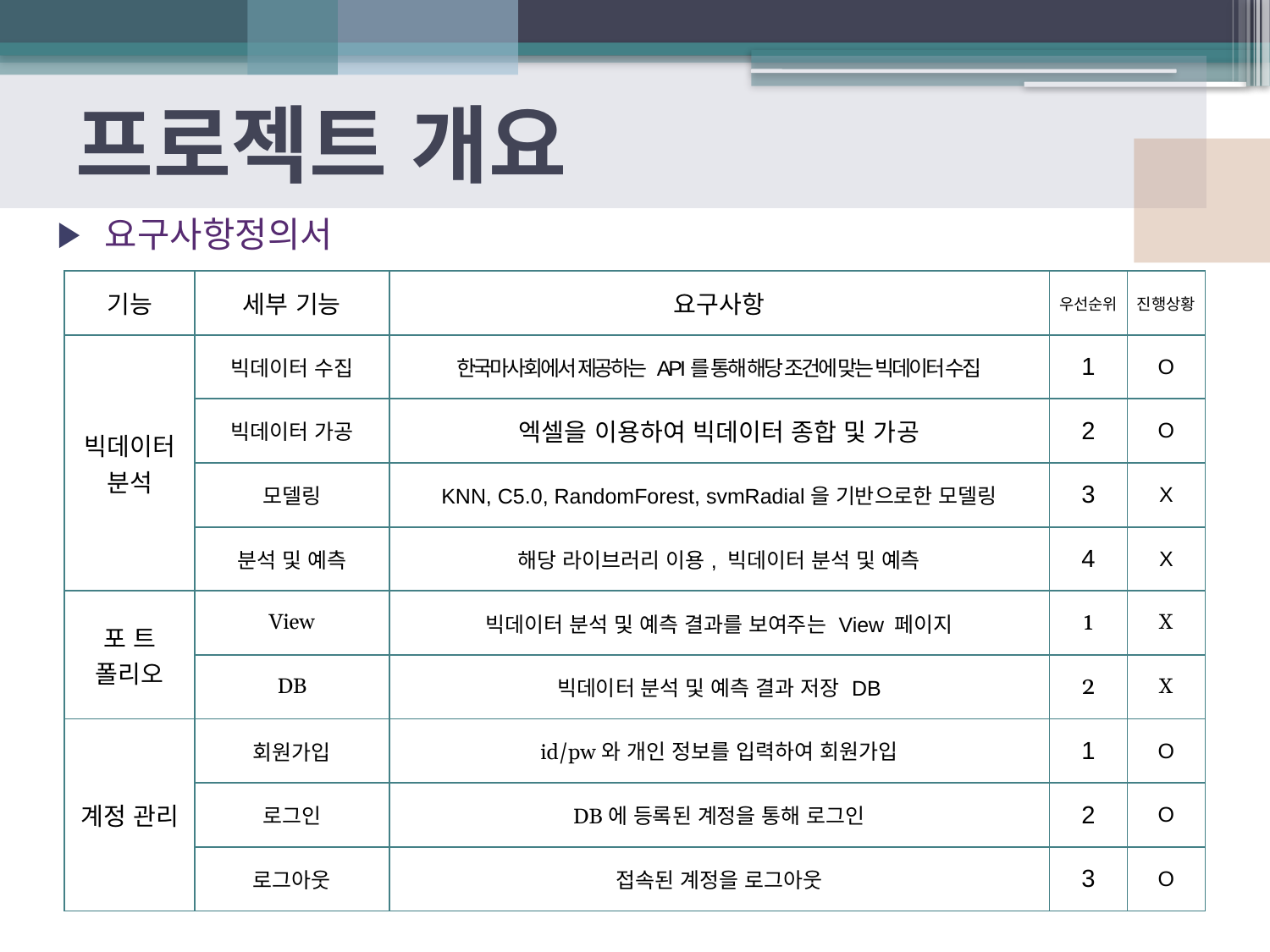

# 프로젝트 개요
요구사항정의서
| 기능 | 세부 기능 | 요구사항 | 우선순위 | 진행상황 |
| --- | --- | --- | --- | --- |
| 빅데이터 분석 | 빅데이터 수집 | 한국마사회에서 제공하는 API를 통해 해당 조건에 맞는 빅데이터 수집 | 1 | O |
|  | 빅데이터 가공 | 엑셀을 이용하여 빅데이터 종합 및 가공 | 2 | O |
|  | 모델링 | KNN, C5.0, RandomForest, svmRadial을 기반으로한 모델링 | 3 | X |
|  | 분석 및 예측 | 해당 라이브러리 이용, 빅데이터 분석 및 예측 | 4 | X |
| 포 트 폴리오 | View | 빅데이터 분석 및 예측 결과를 보여주는 View 페이지 | 1 | X |
|  | DB | 빅데이터 분석 및 예측 결과 저장 DB | 2 | X |
| 계정 관리 | 회원가입 | id/pw와 개인 정보를 입력하여 회원가입 | 1 | O |
|  | 로그인 | DB에 등록된 계정을 통해 로그인 | 2 | O |
|  | 로그아웃 | 접속된 계정을 로그아웃 | 3 | O |